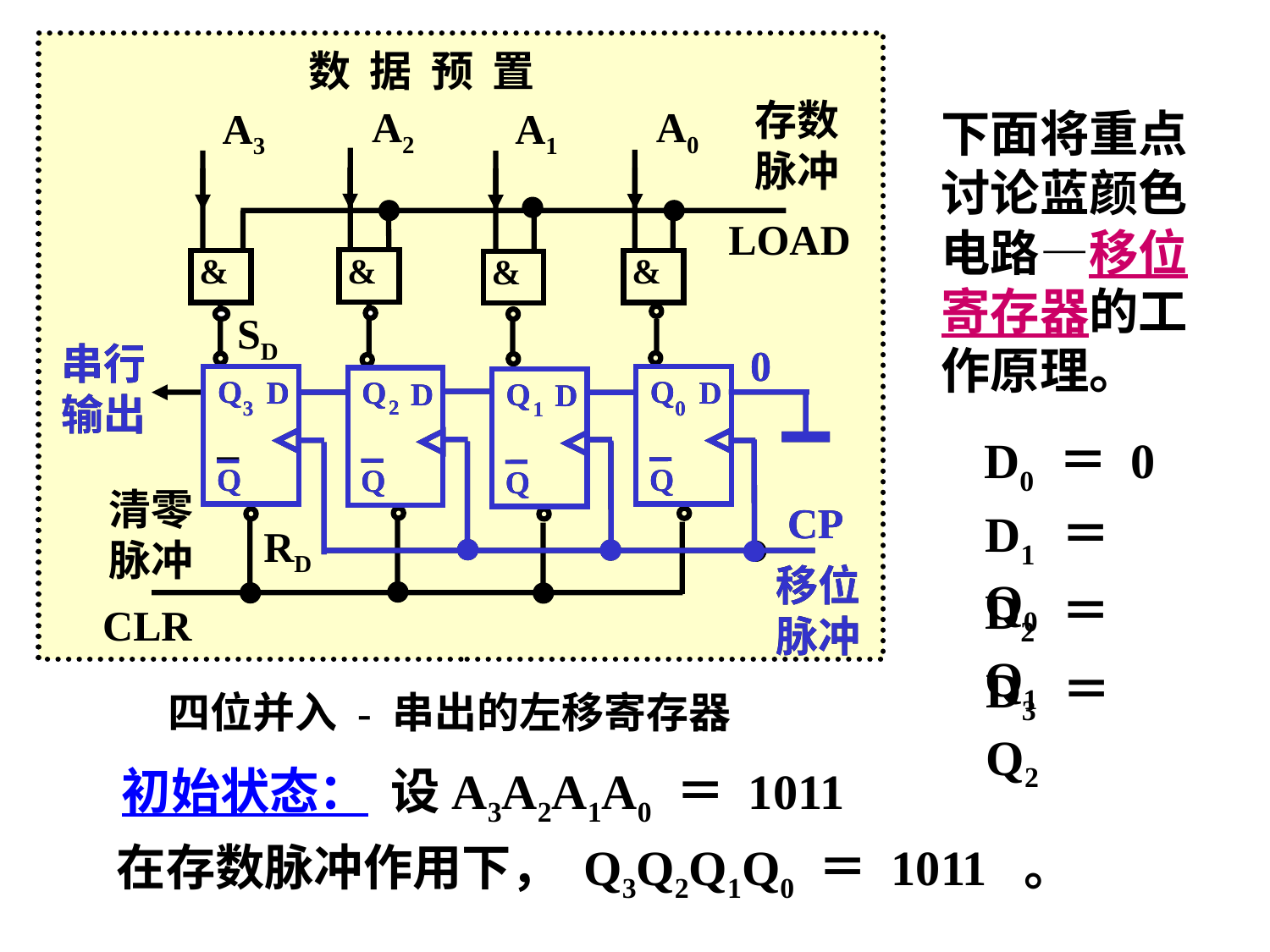

数  据  预  置
存数脉冲
A2
A0
A3
A1

LOAD

&

&

&

&

SD

串行输出
0

Q
D

Q

Q
D

Q

Q
D

Q

Q
D

Q

2
0
3
1

清零脉冲
CP

RD

移位脉冲

CLR

下面将重点讨论蓝颜色电路—移位寄存器的工作原理。
串行输出
0
Q
Q
D
D

Q

D

Q
D

2
0
3
1

Q
Q
Q
Q

CP

移位脉冲
D0 ＝ 0
D1  ＝ Q0
D2  ＝ Q1
D3  ＝ Q2
四位并入 - 串出的左移寄存器
初始状态：  设A3A2A1A0 ＝ 1011
在存数脉冲作用下， Q3Q2Q1Q0 ＝ 1011  。